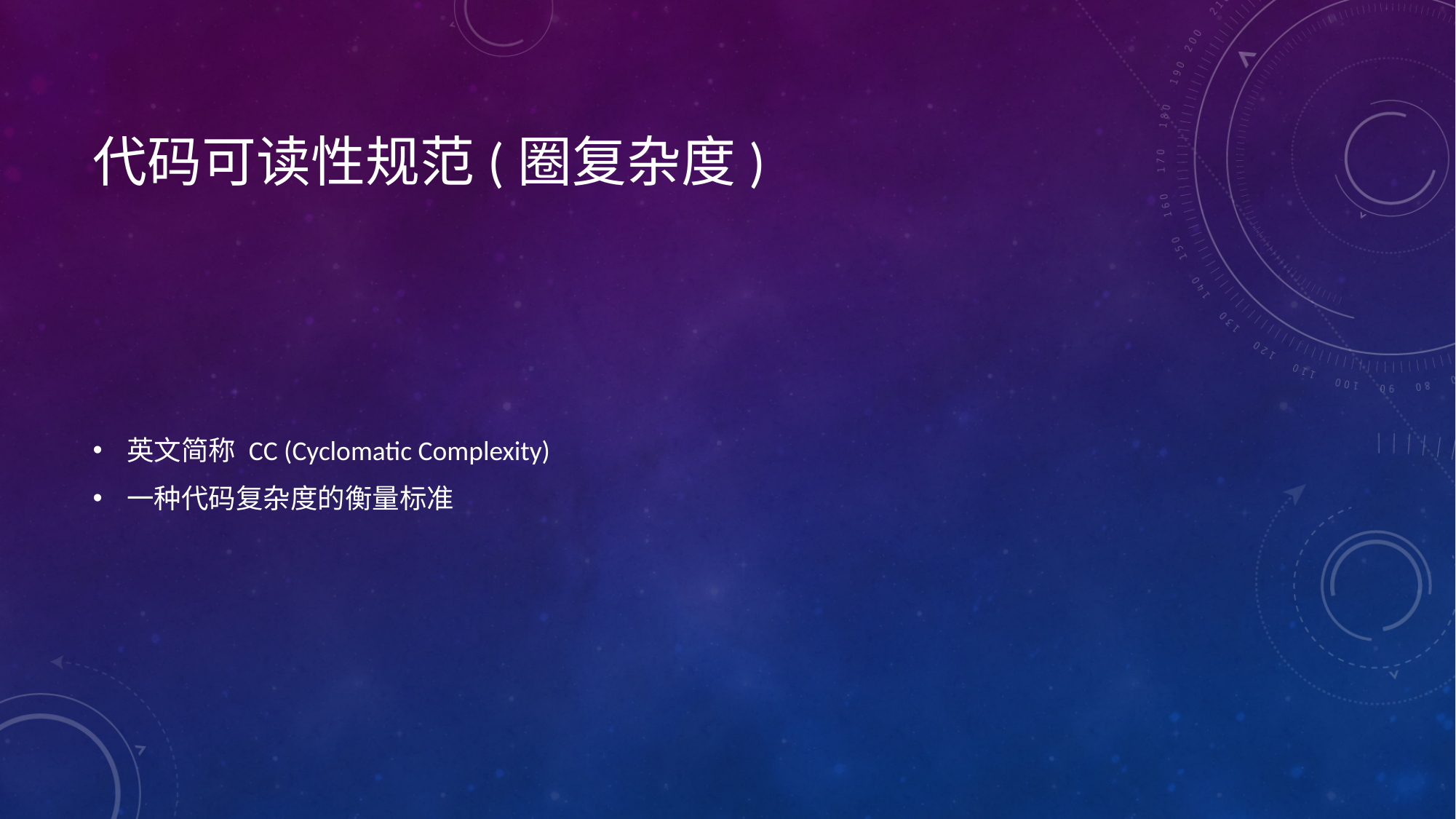

# 代码可读性规范(圈复杂度)
英文简称 CC (Cyclomatic Complexity)
一种代码复杂度的衡量标准